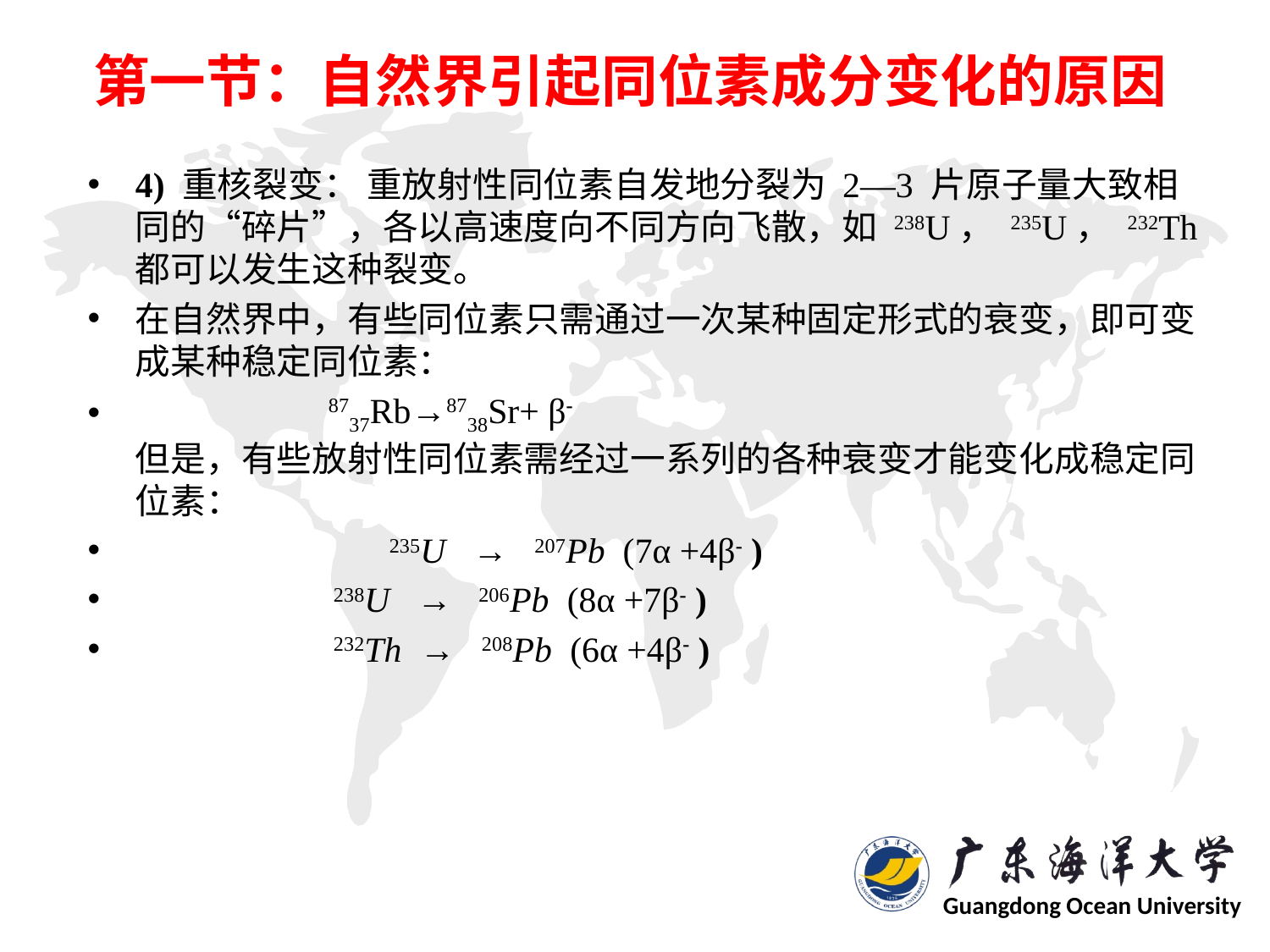

# 第一节：自然界引起同位素成分变化的原因
4) 重核裂变： 重放射性同位素自发地分裂为 2—3 片原子量大致相同的“碎片”，各以高速度向不同方向飞散，如 238U， 235U， 232Th 都可以发生这种裂变。
在自然界中，有些同位素只需通过一次某种固定形式的衰变，即可变成某种稳定同位素：
                                      8737Rb→8738Sr+ β-
但是，有些放射性同位素需经过一系列的各种衰变才能变化成稳定同位素：
                             235U   →   207Pb  (7α +4β- )
                                       238U   →   206Pb  (8α +7β- )
                                       232Th  →   208Pb  (6α +4β- )